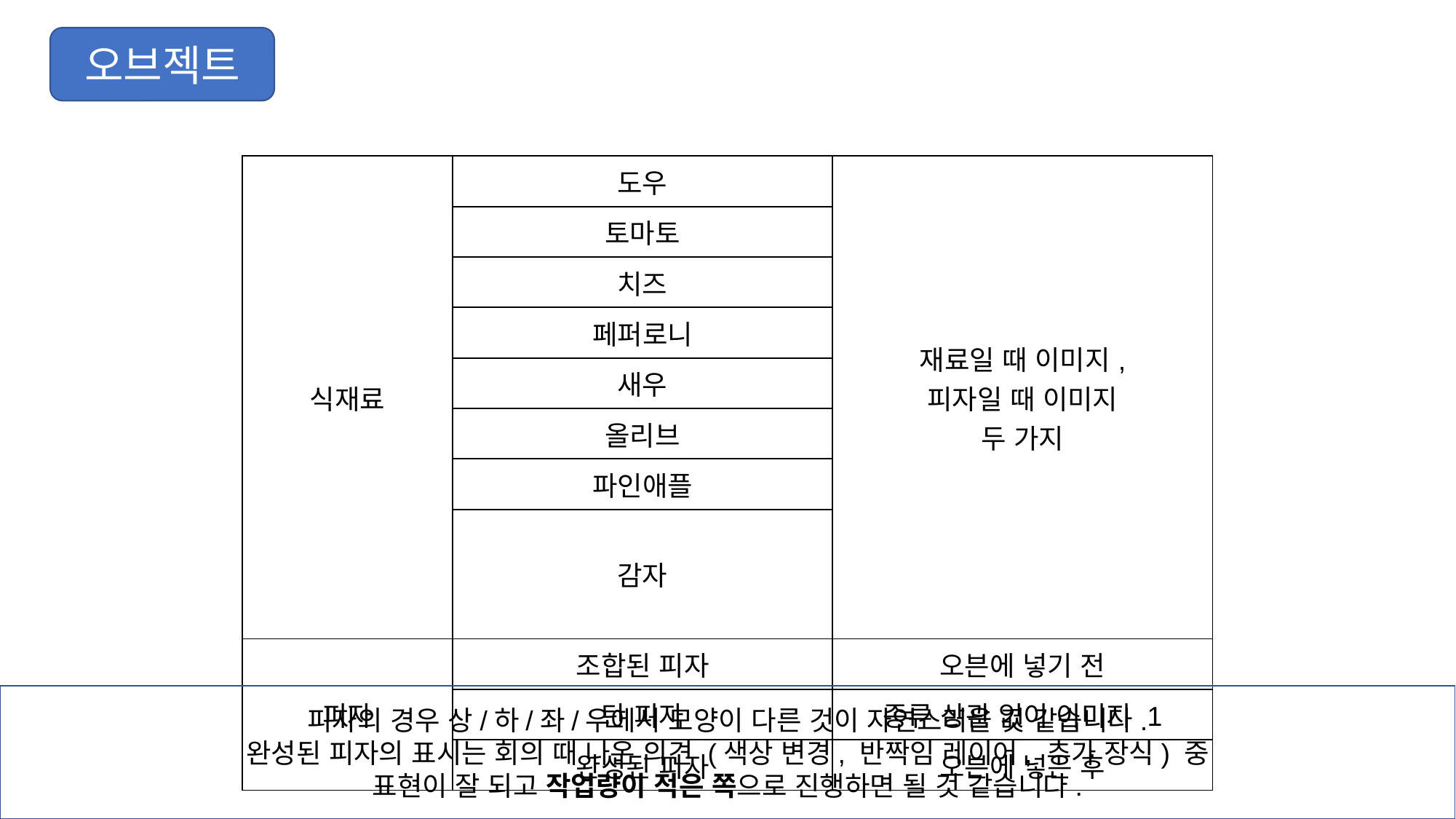

오브젝트
| 식재료 | 도우 | 재료일 때 이미지, 피자일 때 이미지 두 가지 |
| --- | --- | --- |
|  | 토마토 |  |
|  | 치즈 |  |
|  | 페퍼로니 |  |
|  | 새우 |  |
|  | 올리브 |  |
|  | 파인애플 |  |
|  | 감자 |  |
| 피자 | 조합된 피자 | 오븐에 넣기 전 |
|  | 탄 피자 | 종류 상관 없이 이미지 1 |
|  | 완성된 피자 | 오븐에 넣은 후 |
피자의 경우 상/하/좌/우에서 모양이 다른 것이 자연스러울 것 같습니다.
완성된 피자의 표시는 회의 때 나온 의견 (색상 변경, 반짝임 레이어, 추가 장식) 중
표현이 잘 되고 작업량이 적은 쪽으로 진행하면 될 것 같습니다.